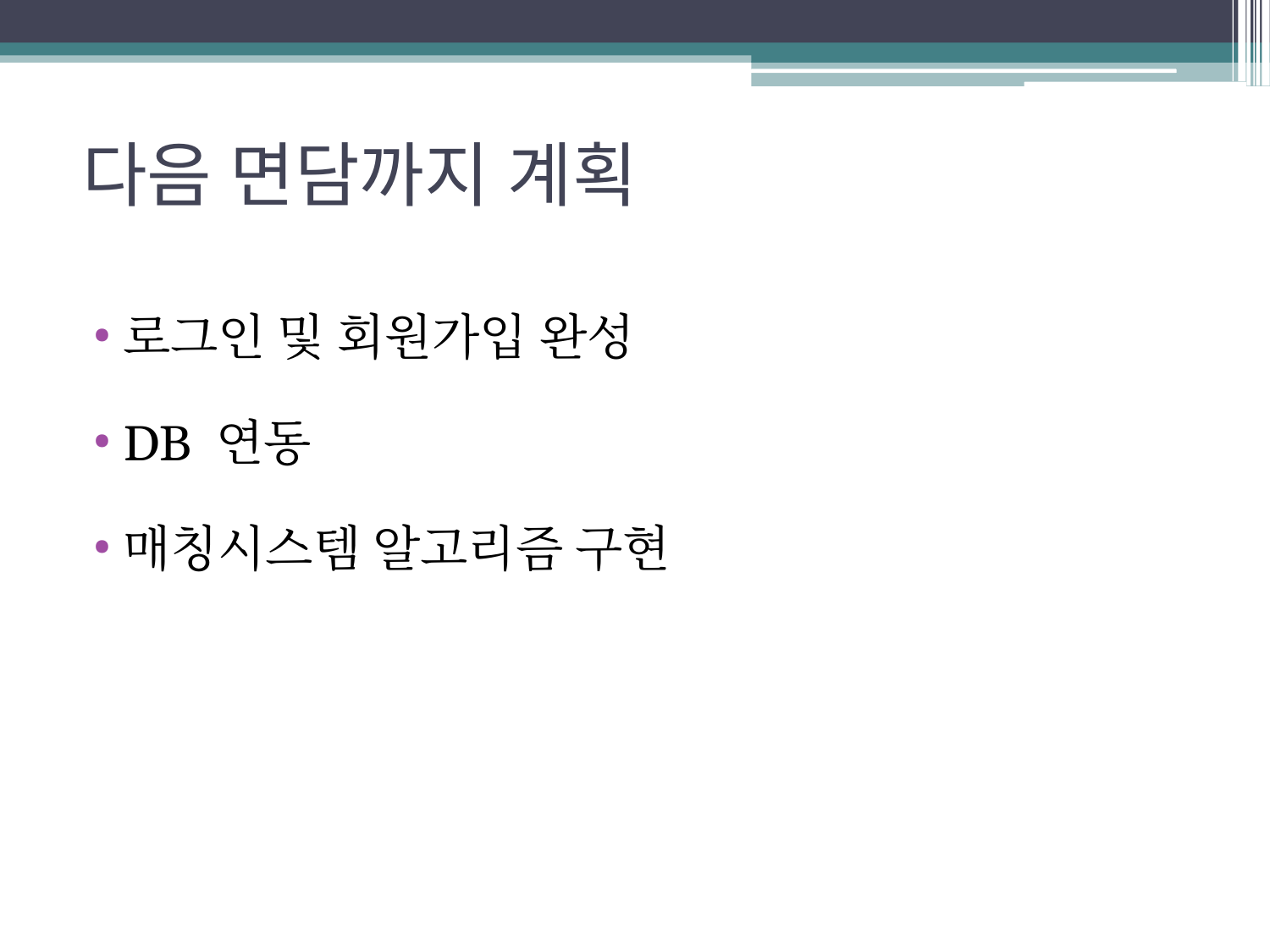

# 다음 면담까지 계획
로그인 및 회원가입 완성
DB 연동
매칭시스템 알고리즘 구현